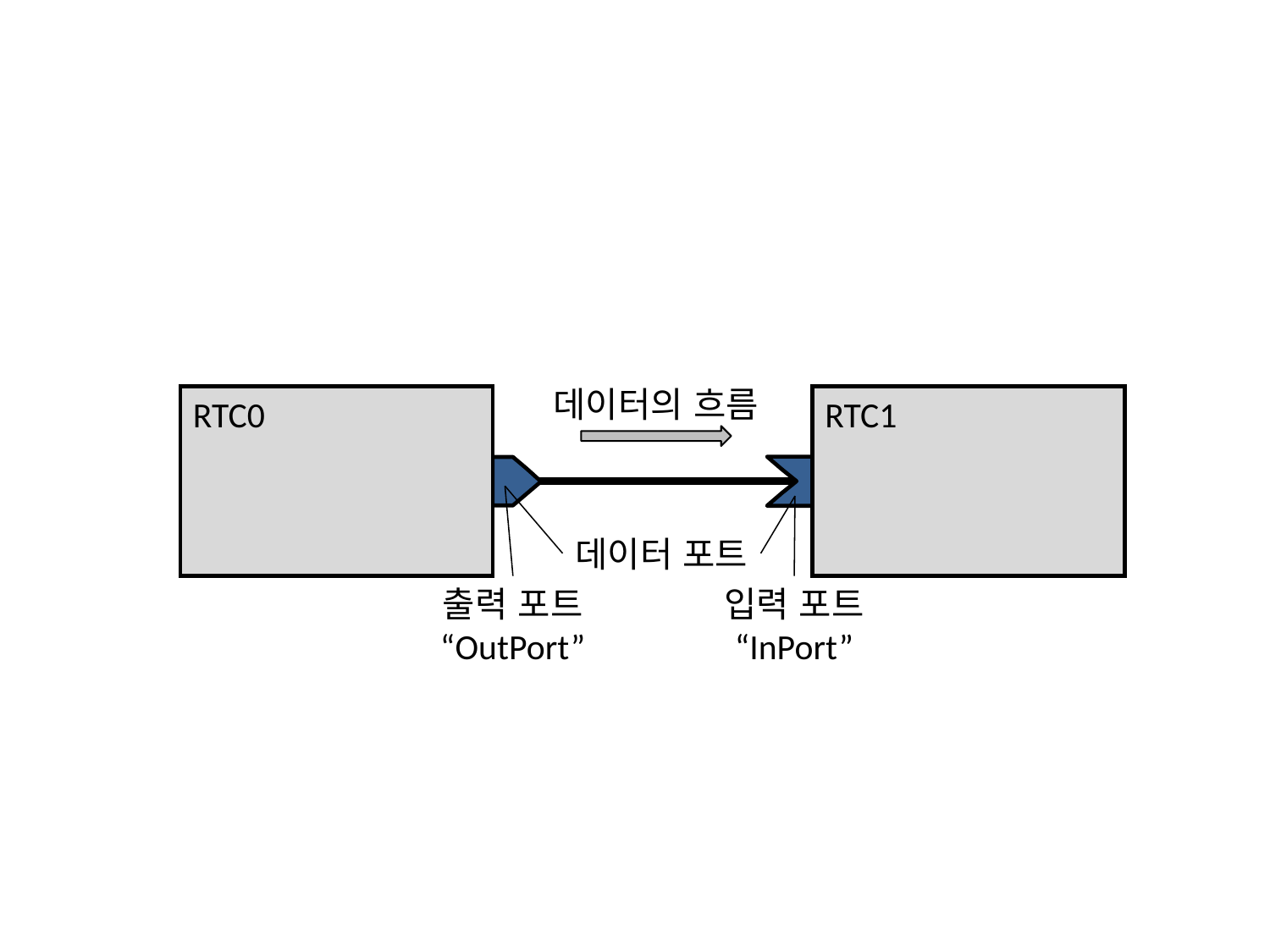

#
데이터의 흐름
RTC0
RTC1

데이터 포트
출력 포트
“OutPort”
입력 포트
“InPort”